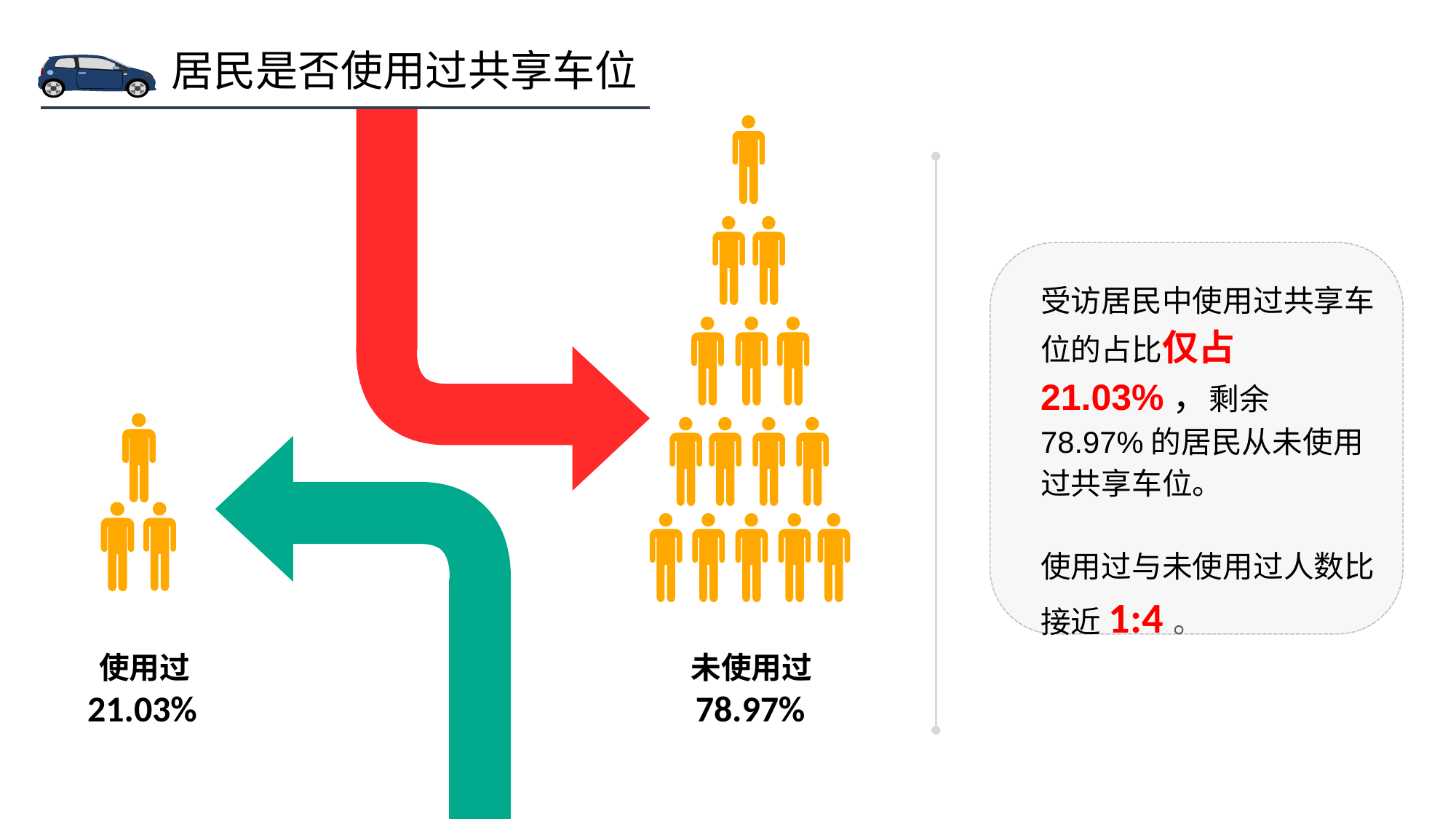

居民是否使用过共享车位

受访居民中使用过共享车位的占比仅占21.03%，剩余78.97%的居民从未使用过共享车位。

使用过与未使用过人数比接近1:4。

   使用过
  21.03%
   未使用过
    78.97%